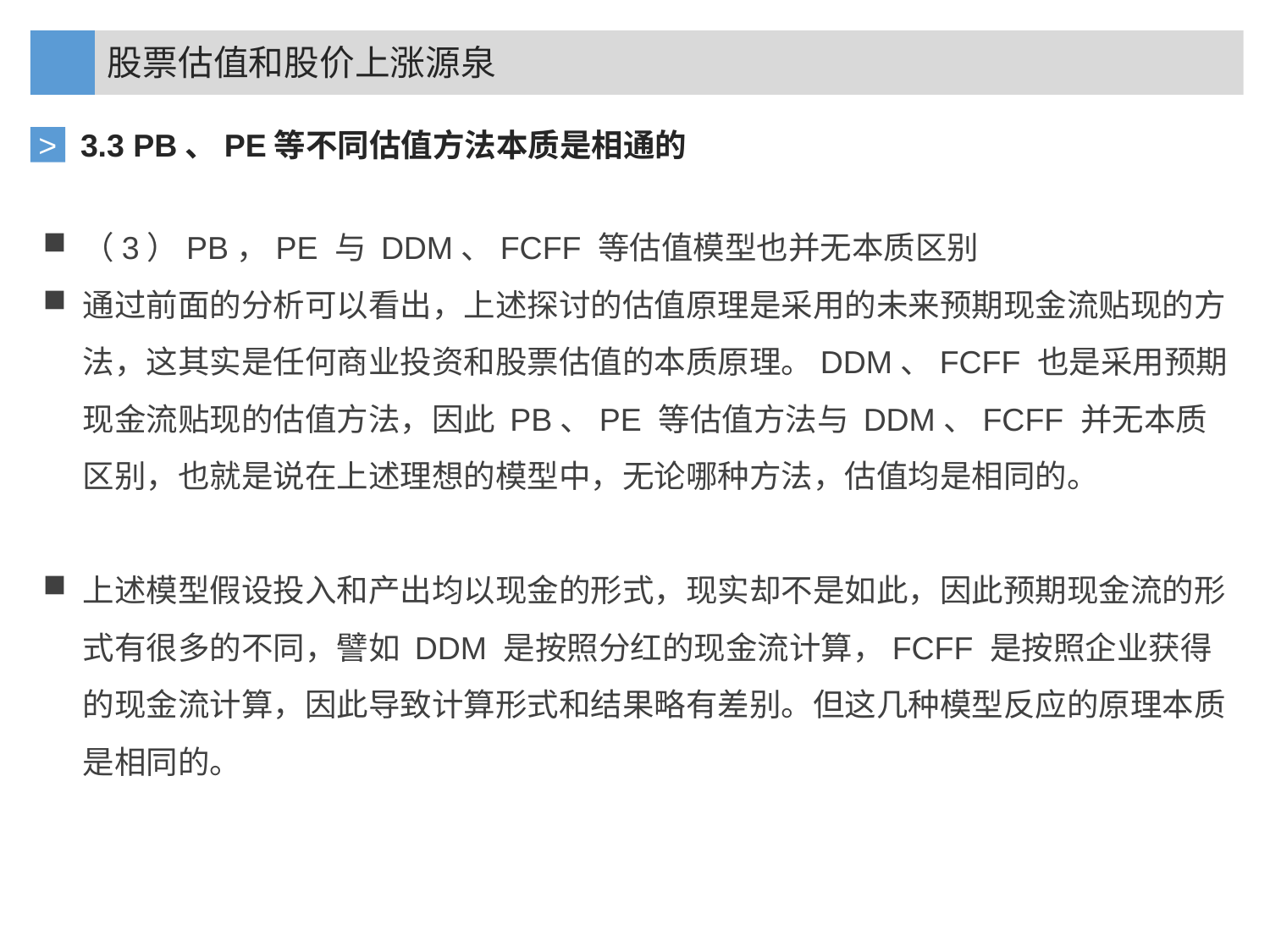

股票估值和股价上涨源泉
3.3 PB、PE等不同估值方法本质是相通的
>
（3）PB，PE 与 DDM、FCFF 等估值模型也并无本质区别
通过前面的分析可以看出，上述探讨的估值原理是采用的未来预期现金流贴现的方法，这其实是任何商业投资和股票估值的本质原理。DDM、FCFF 也是采用预期现金流贴现的估值方法，因此 PB、PE 等估值方法与 DDM、FCFF 并无本质区别，也就是说在上述理想的模型中，无论哪种方法，估值均是相同的。

上述模型假设投入和产出均以现金的形式，现实却不是如此，因此预期现金流的形式有很多的不同，譬如 DDM 是按照分红的现金流计算，FCFF 是按照企业获得的现金流计算，因此导致计算形式和结果略有差别。但这几种模型反应的原理本质是相同的。